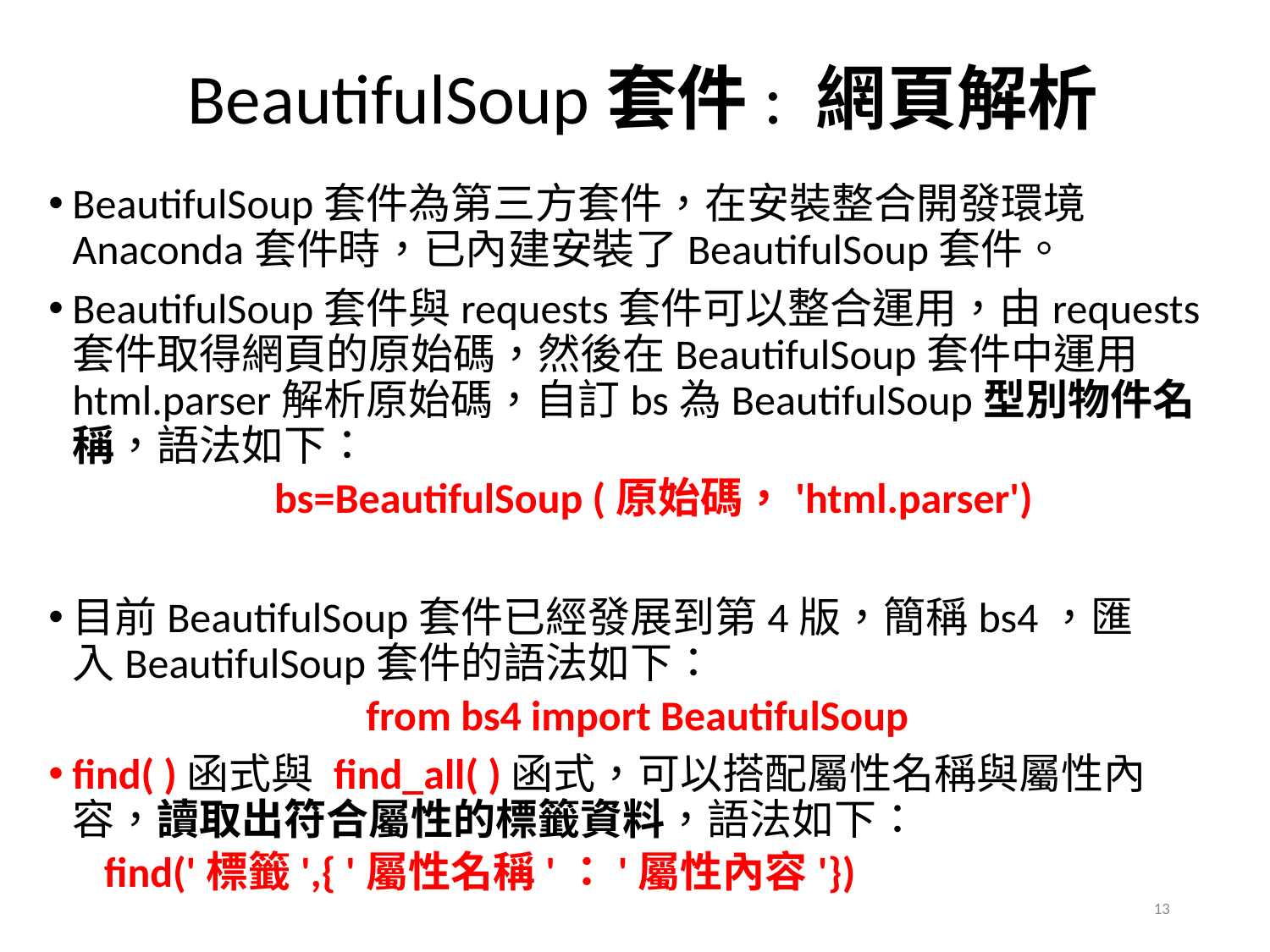

# BeautifulSoup套件: 網頁解析
BeautifulSoup套件為第三方套件，在安裝整合開發環境Anaconda套件時，已內建安裝了BeautifulSoup套件。
BeautifulSoup套件與requests套件可以整合運用，由requests 套件取得網頁的原始碼，然後在BeautifulSoup套件中運用html.parser解析原始碼，自訂bs為BeautifulSoup型別物件名稱，語法如下：
bs=BeautifulSoup (原始碼，'html.parser')
目前BeautifulSoup套件已經發展到第4版，簡稱bs4，匯入BeautifulSoup套件的語法如下：
from bs4 import BeautifulSoup
find( )函式與 find_all( )函式，可以搭配屬性名稱與屬性內容，讀取出符合屬性的標籤資料，語法如下：
find('標籤',{ '屬性名稱'：'屬性內容'})
13